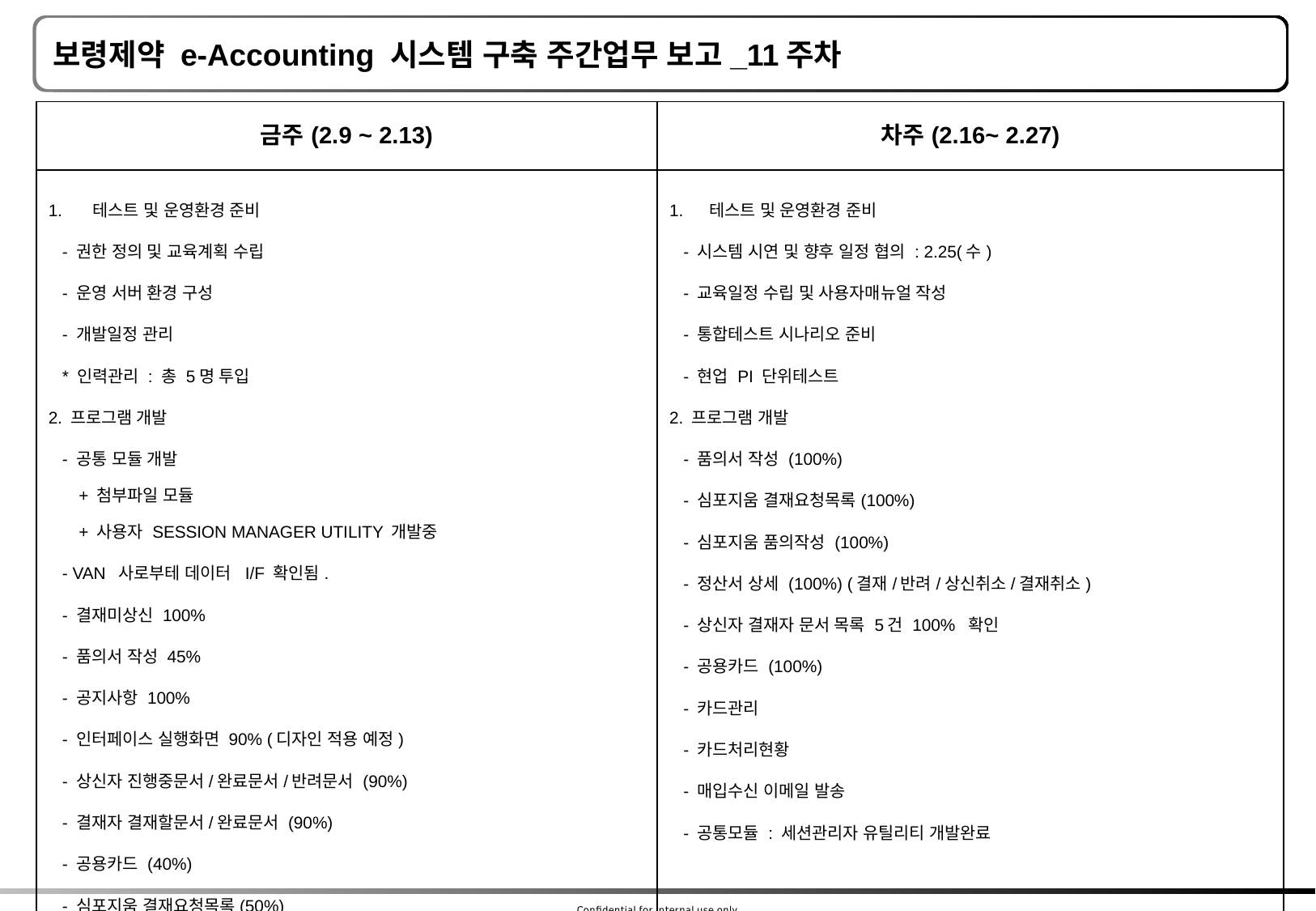

보령제약 e-Accounting 시스템 구축 주간업무 보고_11주차
| 금주(2.9 ~ 2.13) | 차주(2.16~ 2.27) |
| --- | --- |
| 테스트 및 운영환경 준비 - 권한 정의 및 교육계획 수립 - 운영 서버 환경 구성 - 개발일정 관리 \* 인력관리 : 총 5명 투입 2. 프로그램 개발 - 공통 모듈 개발 + 첨부파일 모듈 + 사용자 SESSION MANAGER UTILITY 개발중 - VAN 사로부테 데이터 I/F 확인됨. - 결재미상신 100% - 품의서 작성 45% - 공지사항 100% - 인터페이스 실행화면 90% (디자인 적용 예정) - 상신자 진행중문서/완료문서/반려문서 (90%) - 결재자 결재할문서/완료문서 (90%) - 공용카드 (40%) - 심포지움 결재요청목록(50%) | 테스트 및 운영환경 준비 - 시스템 시연 및 향후 일정 협의 : 2.25(수) - 교육일정 수립 및 사용자매뉴얼 작성 - 통합테스트 시나리오 준비 - 현업 PI 단위테스트 2. 프로그램 개발 - 품의서 작성 (100%) - 심포지움 결재요청목록(100%) - 심포지움 품의작성 (100%) - 정산서 상세 (100%) (결재/반려/상신취소/결재취소) - 상신자 결재자 문서 목록 5건 100% 확인 - 공용카드 (100%) - 카드관리 - 카드처리현황 - 매입수신 이메일 발송 - 공통모듈 : 세션관리자 유틸리티 개발완료 |